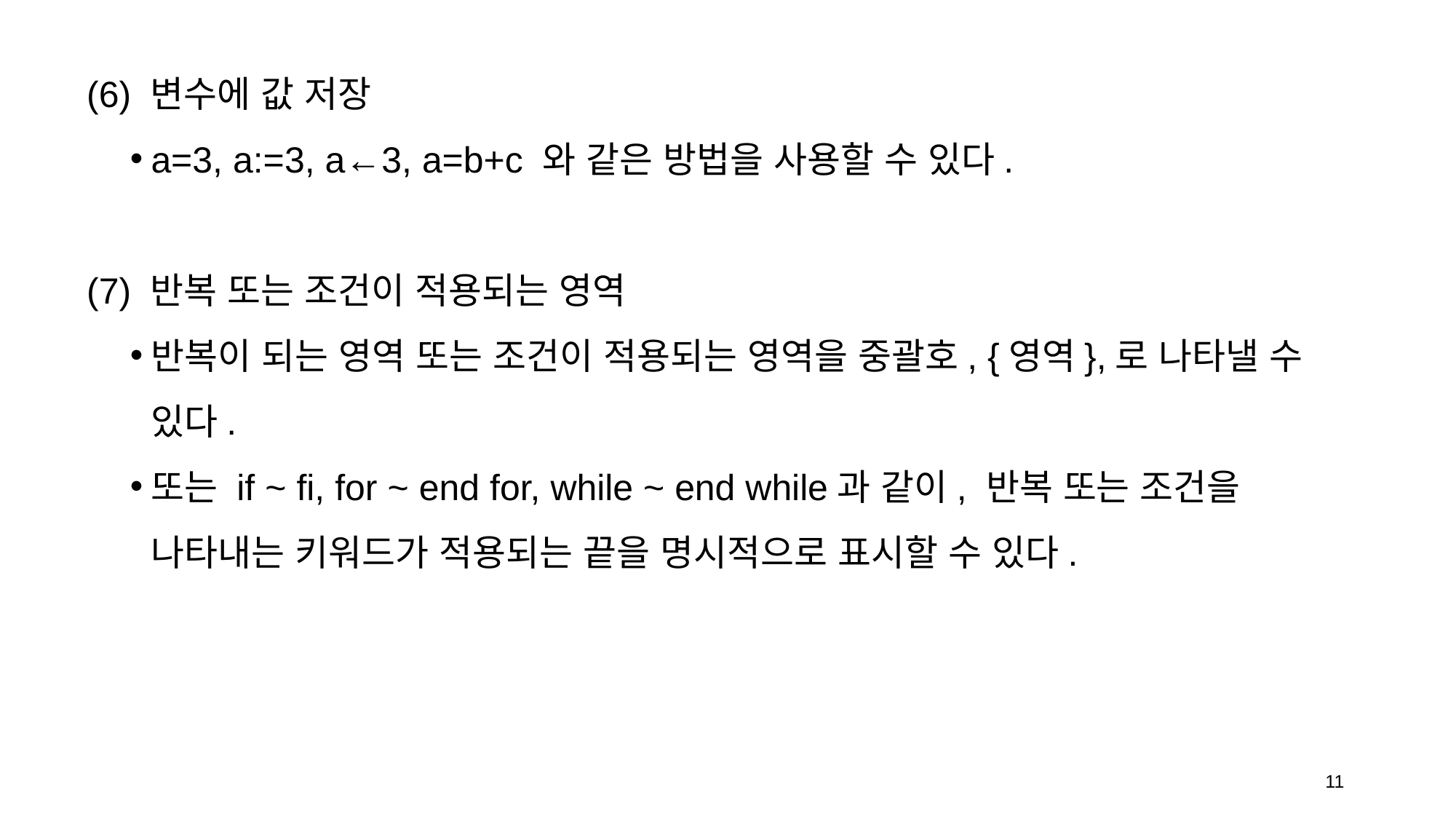

(6) 변수에 값 저장
a=3, a:=3, a←3, a=b+c 와 같은 방법을 사용할 수 있다.

(7) 반복 또는 조건이 적용되는 영역
반복이 되는 영역 또는 조건이 적용되는 영역을 중괄호, {영역},로 나타낼 수 있다.
또는 if ~ fi, for ~ end for, while ~ end while과 같이, 반복 또는 조건을 나타내는 키워드가 적용되는 끝을 명시적으로 표시할 수 있다.
11